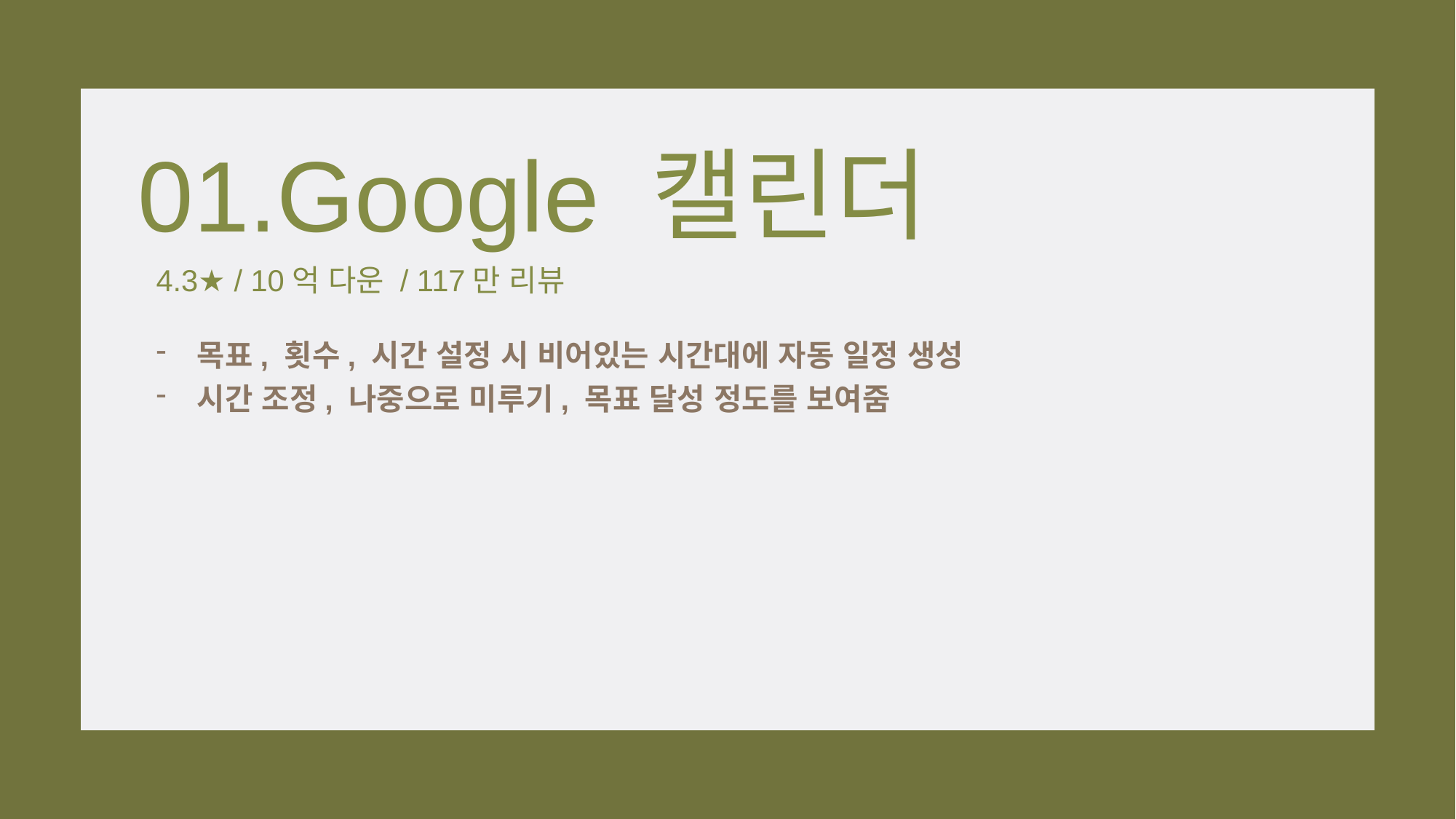

01.Google 캘린더
4.3★ / 10억 다운 / 117만 리뷰
목표, 횟수, 시간 설정 시 비어있는 시간대에 자동 일정 생성
시간 조정, 나중으로 미루기, 목표 달성 정도를 보여줌